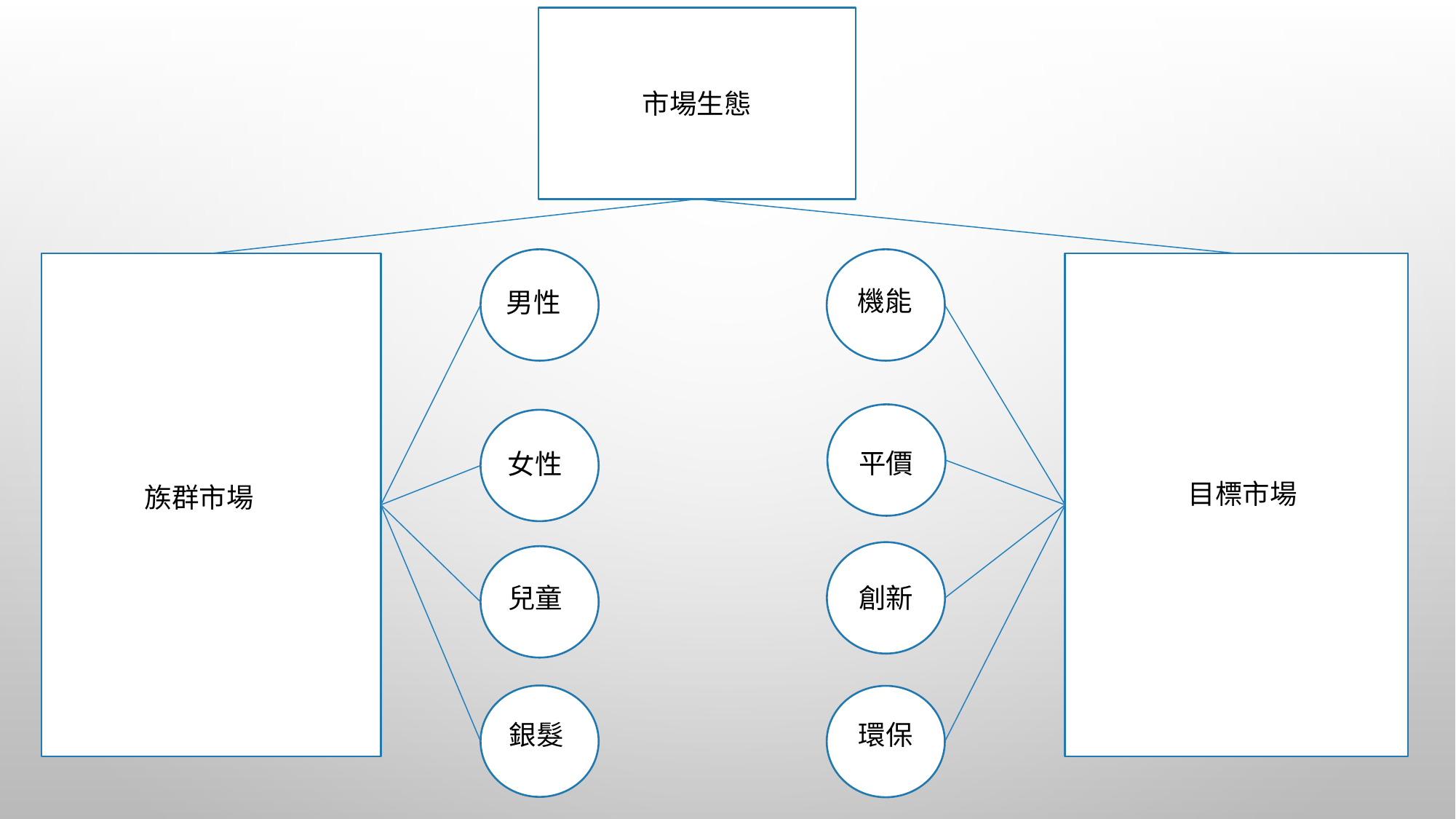

市場生態

機能
男性

平價
女性
目標市場
族群市場

兒童
創新

銀髮
環保